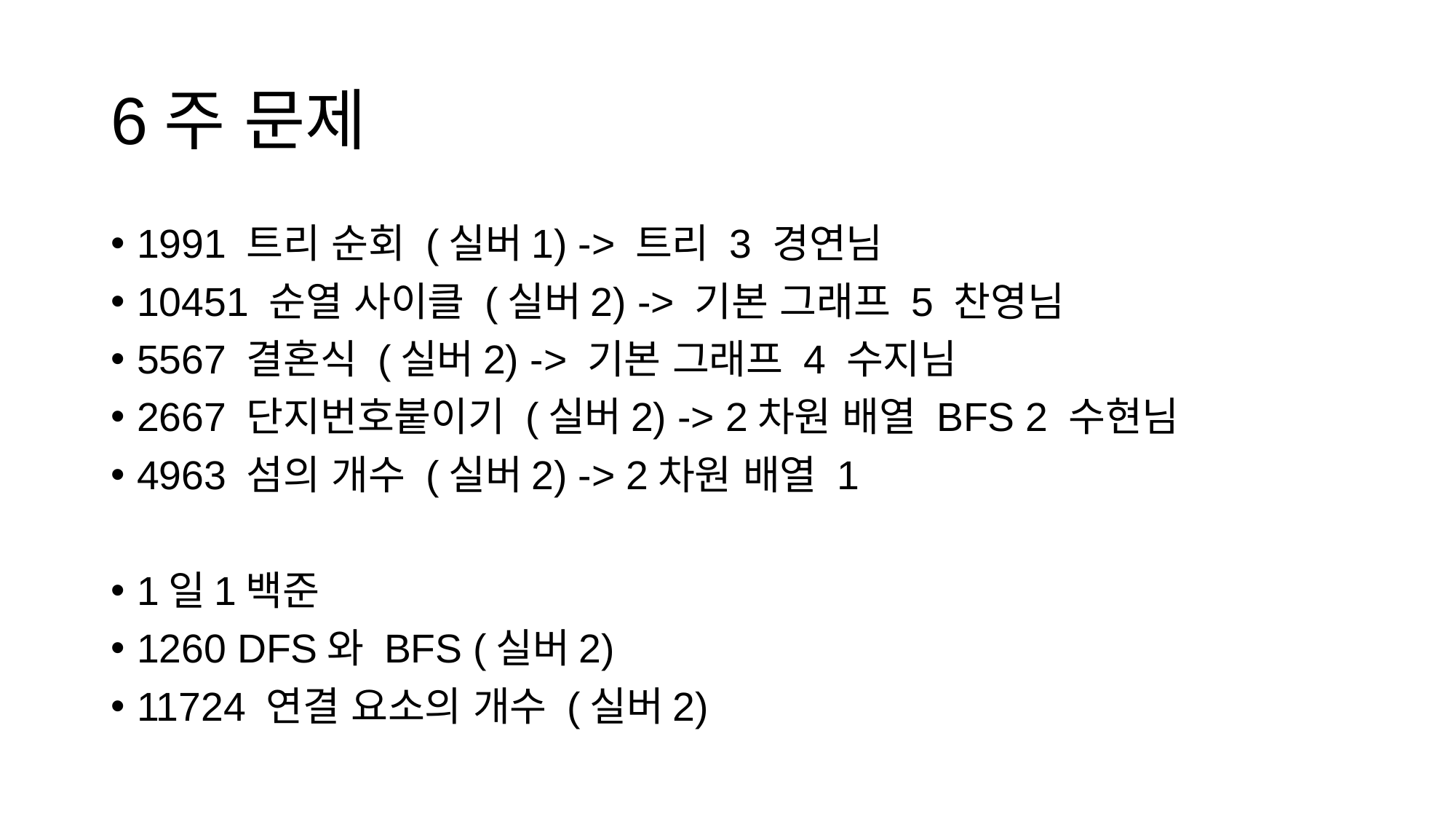

# 6주 문제
1991 트리 순회 (실버1) -> 트리 3 경연님
10451 순열 사이클 (실버2) -> 기본 그래프 5 찬영님
5567 결혼식 (실버2) -> 기본 그래프 4 수지님
2667 단지번호붙이기 (실버2) -> 2차원 배열 BFS 2 수현님
4963 섬의 개수 (실버2) -> 2차원 배열 1

1일1백준
1260 DFS와 BFS (실버2)
11724 연결 요소의 개수 (실버2)